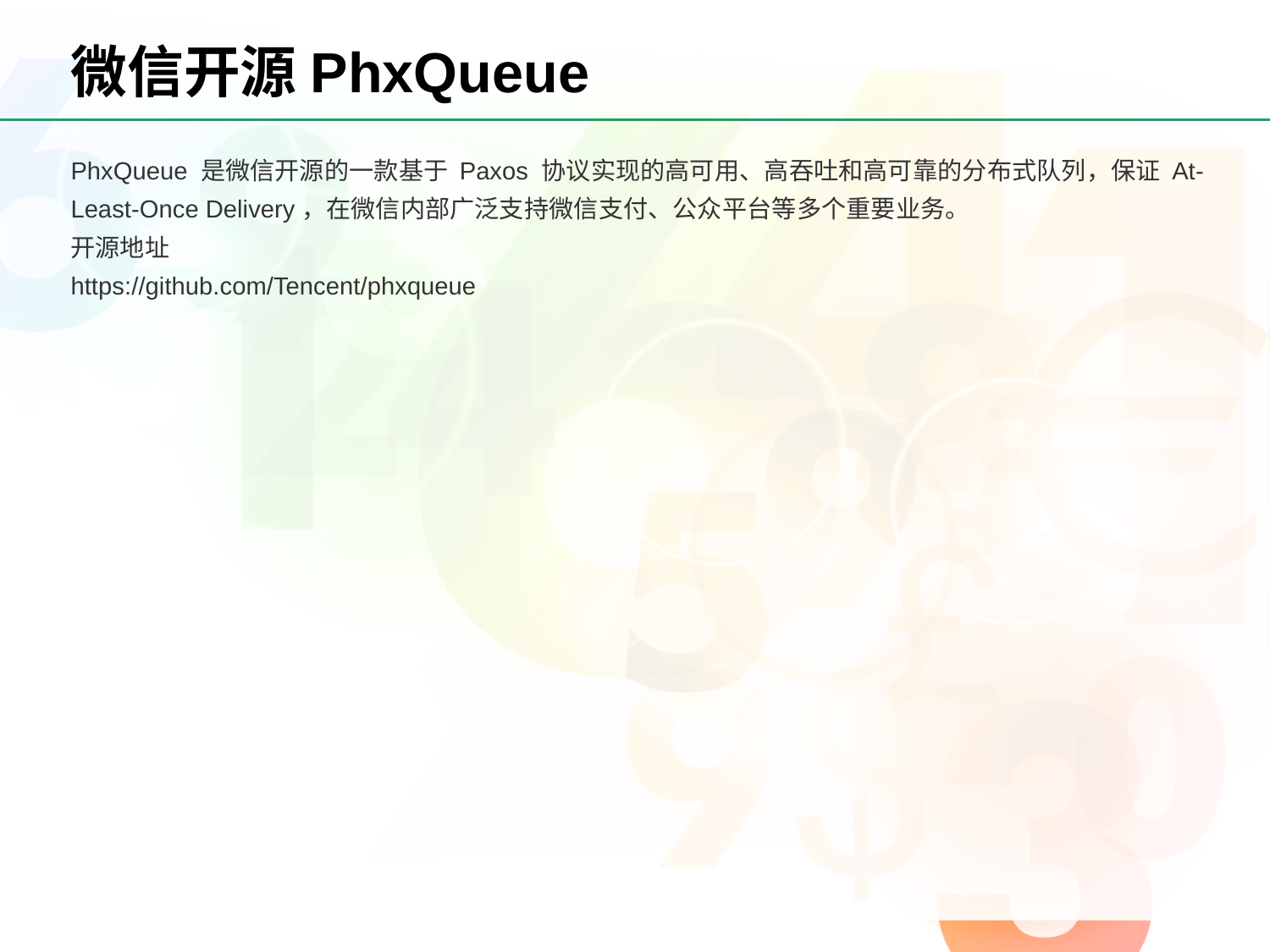

# 微信开源PhxQueue
PhxQueue 是微信开源的一款基于 Paxos 协议实现的高可用、高吞吐和高可靠的分布式队列，保证 At-Least-Once Delivery，在微信内部广泛支持微信支付、公众平台等多个重要业务。
开源地址
https://github.com/Tencent/phxqueue